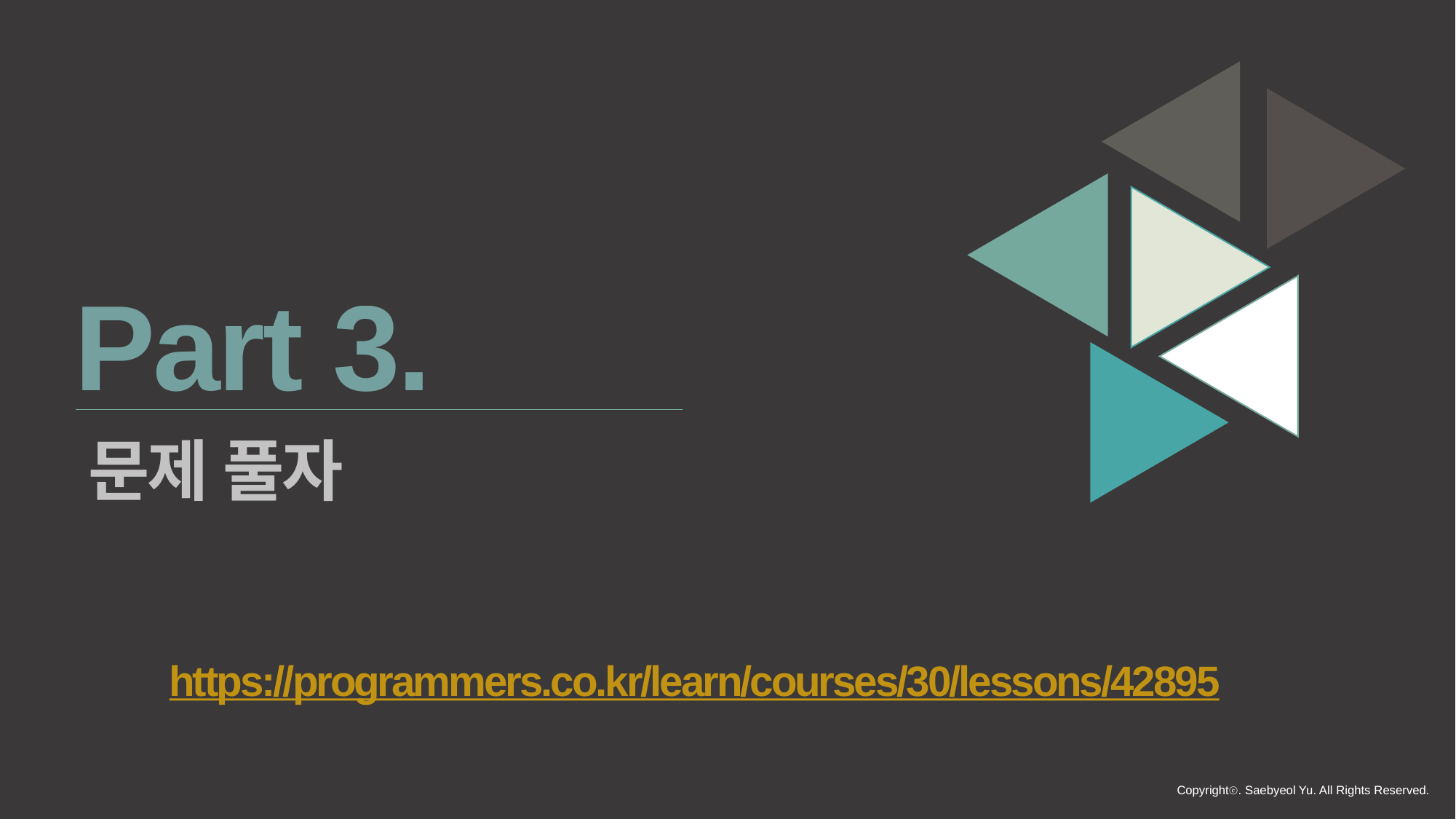

Part 3.
문제 풀자
https://programmers.co.kr/learn/courses/30/lessons/42895
Copyrightⓒ. Saebyeol Yu. All Rights Reserved.